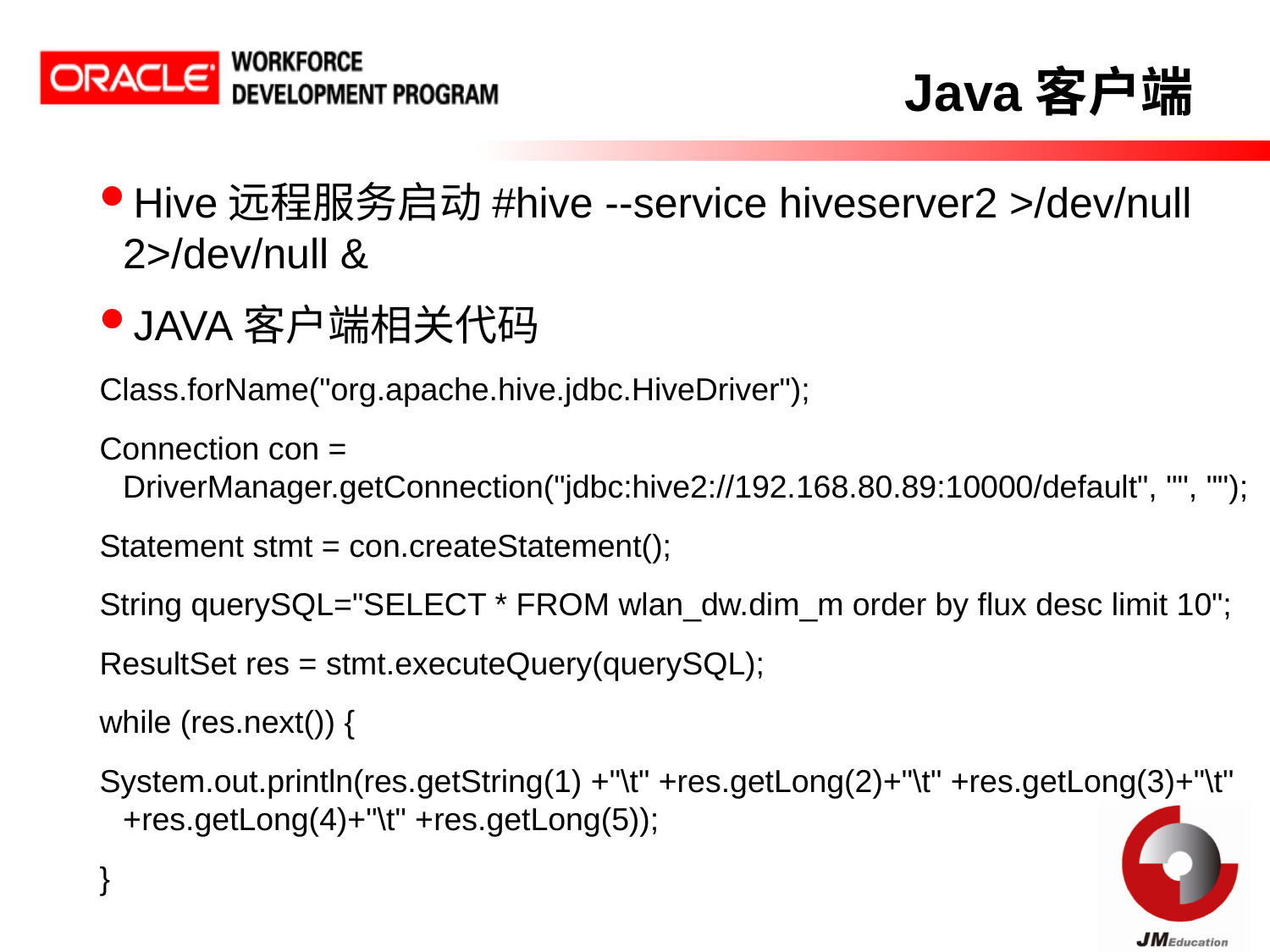

Java客户端
Hive远程服务启动#hive --service hiveserver2 >/dev/null  2>/dev/null &
JAVA客户端相关代码
Class.forName("org.apache.hive.jdbc.HiveDriver");
Connection con = DriverManager.getConnection("jdbc:hive2://192.168.80.89:10000/default", "", "");
Statement stmt = con.createStatement();
String querySQL="SELECT * FROM wlan_dw.dim_m order by flux desc limit 10";
ResultSet res = stmt.executeQuery(querySQL);
while (res.next()) {
System.out.println(res.getString(1) +"\t" +res.getLong(2)+"\t" +res.getLong(3)+"\t" +res.getLong(4)+"\t" +res.getLong(5));
}